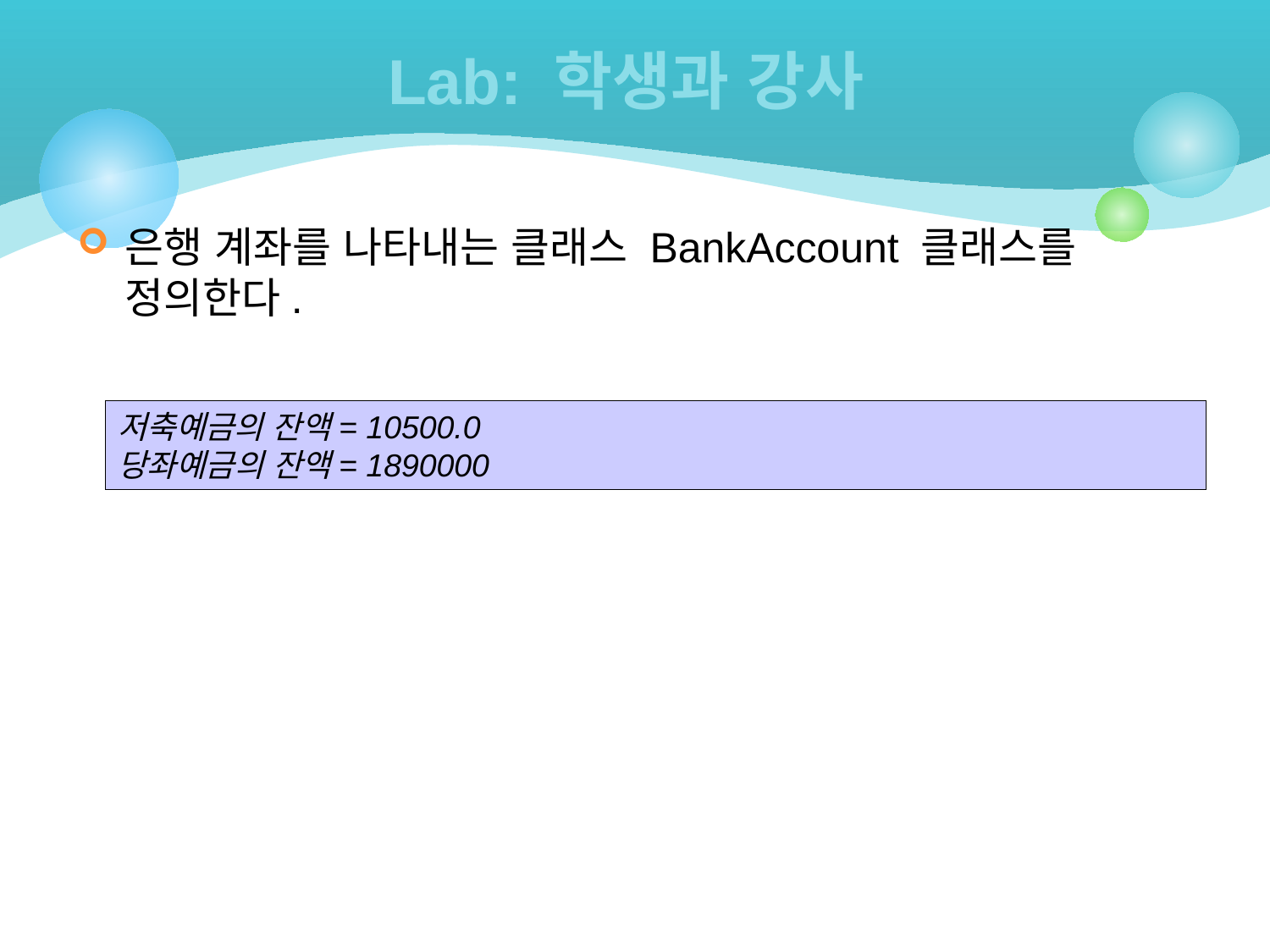

# Lab: 학생과 강사
은행 계좌를 나타내는 클래스 BankAccount 클래스를 정의한다.

저축예금의 잔액= 10500.0
당좌예금의 잔액= 1890000